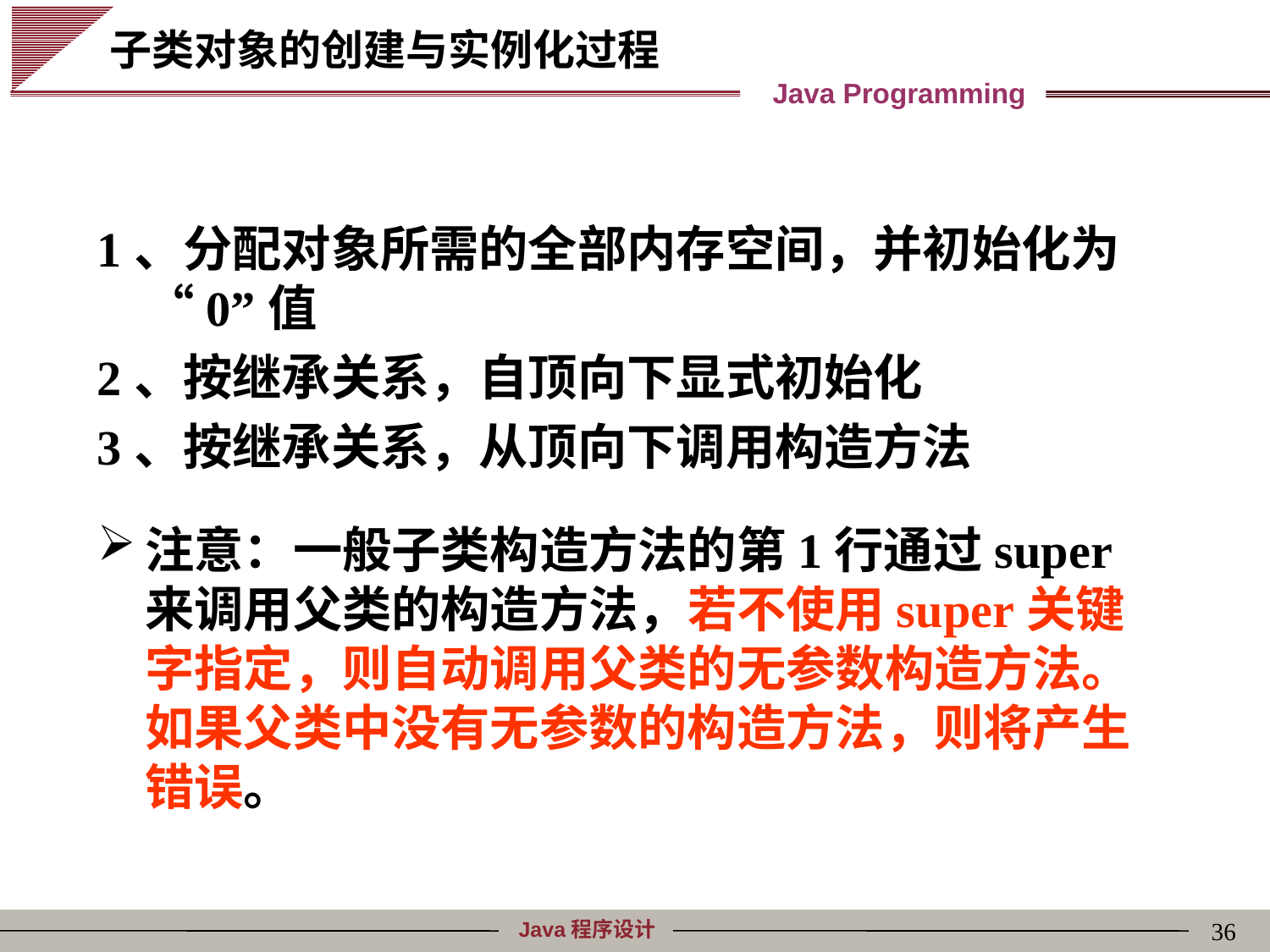

# 子类对象的创建与实例化过程
1、分配对象所需的全部内存空间，并初始化为“0”值
2、按继承关系，自顶向下显式初始化
3、按继承关系，从顶向下调用构造方法

注意：一般子类构造方法的第1行通过super来调用父类的构造方法，若不使用super关键字指定，则自动调用父类的无参数构造方法。如果父类中没有无参数的构造方法，则将产生错误。